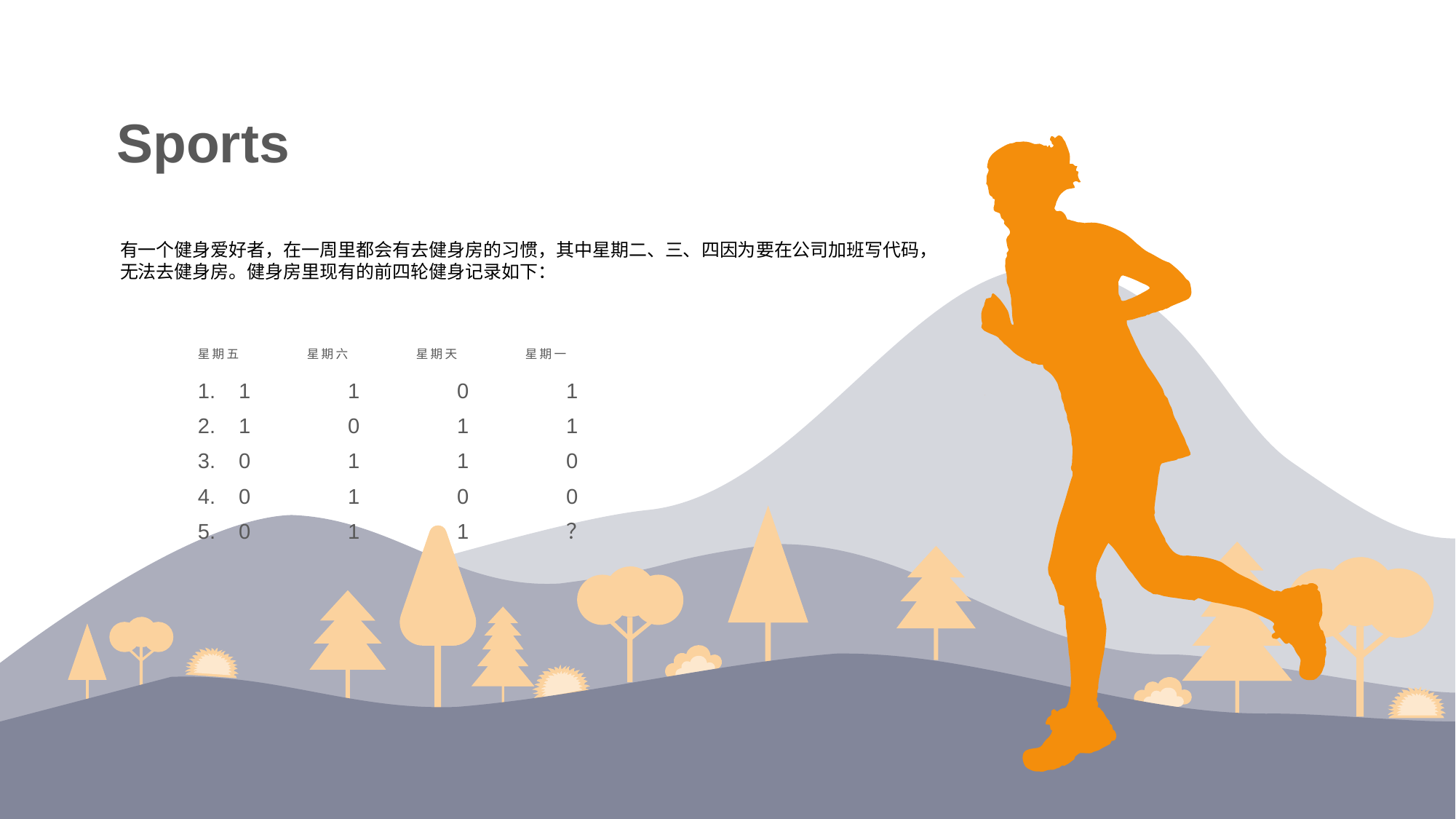

Sports

有一个健身爱好者，在一周里都会有去健身房的习惯，其中星期二、三、四因为要在公司加班写代码，无法去健身房。健身房里现有的前四轮健身记录如下：

	星期五	星期六	星期天	星期一
1	1	0	1
1	0	1	1
0	1	1	0
0	1	0	0
0	1	1	？